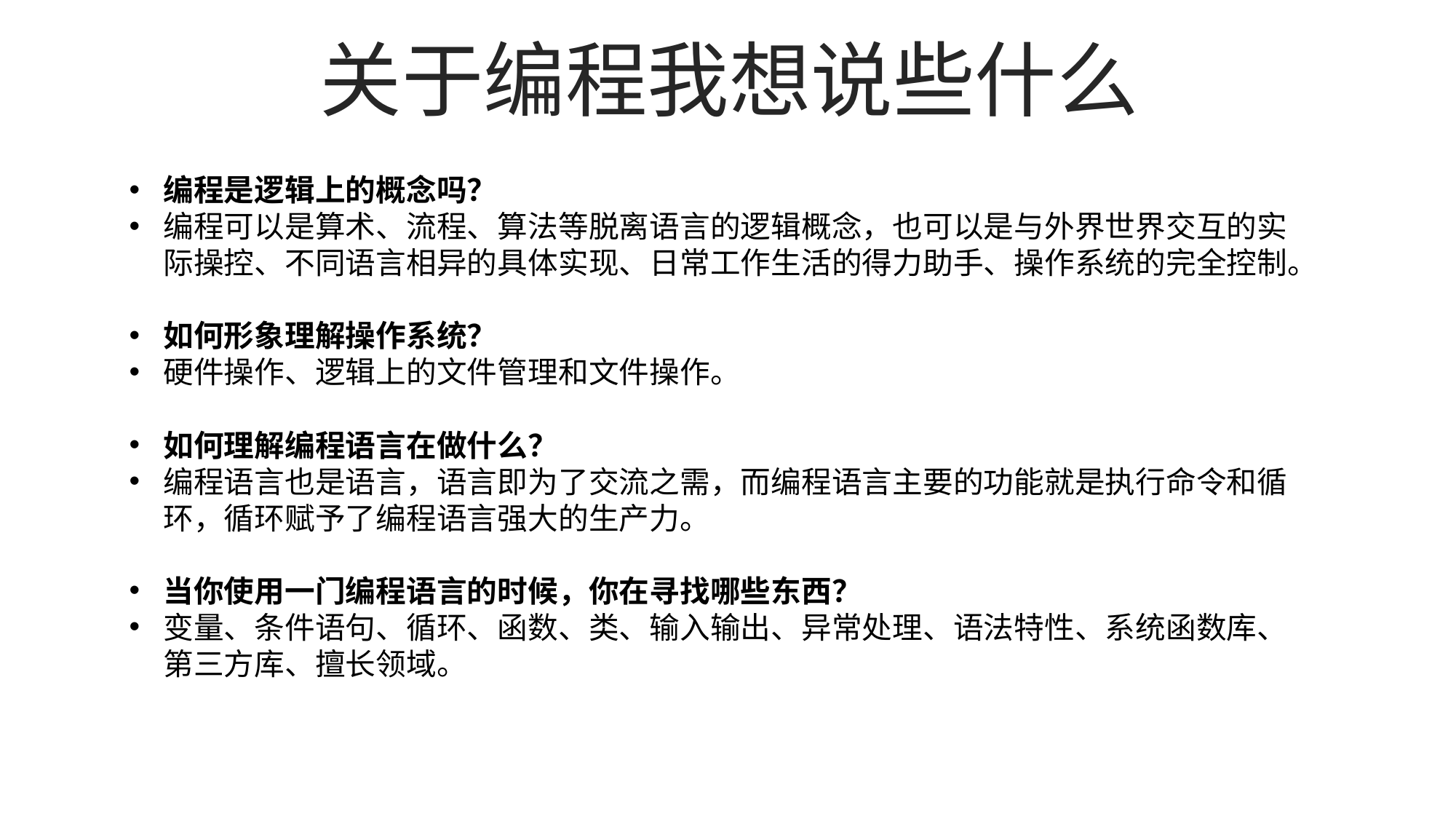

关于编程我想说些什么
编程是逻辑上的概念吗？
编程可以是算术、流程、算法等脱离语言的逻辑概念，也可以是与外界世界交互的实际操控、不同语言相异的具体实现、日常工作生活的得力助手、操作系统的完全控制。

如何形象理解操作系统？
硬件操作、逻辑上的文件管理和文件操作。

如何理解编程语言在做什么？
编程语言也是语言，语言即为了交流之需，而编程语言主要的功能就是执行命令和循环，循环赋予了编程语言强大的生产力。

当你使用一门编程语言的时候，你在寻找哪些东西？
变量、条件语句、循环、函数、类、输入输出、异常处理、语法特性、系统函数库、第三方库、擅长领域。